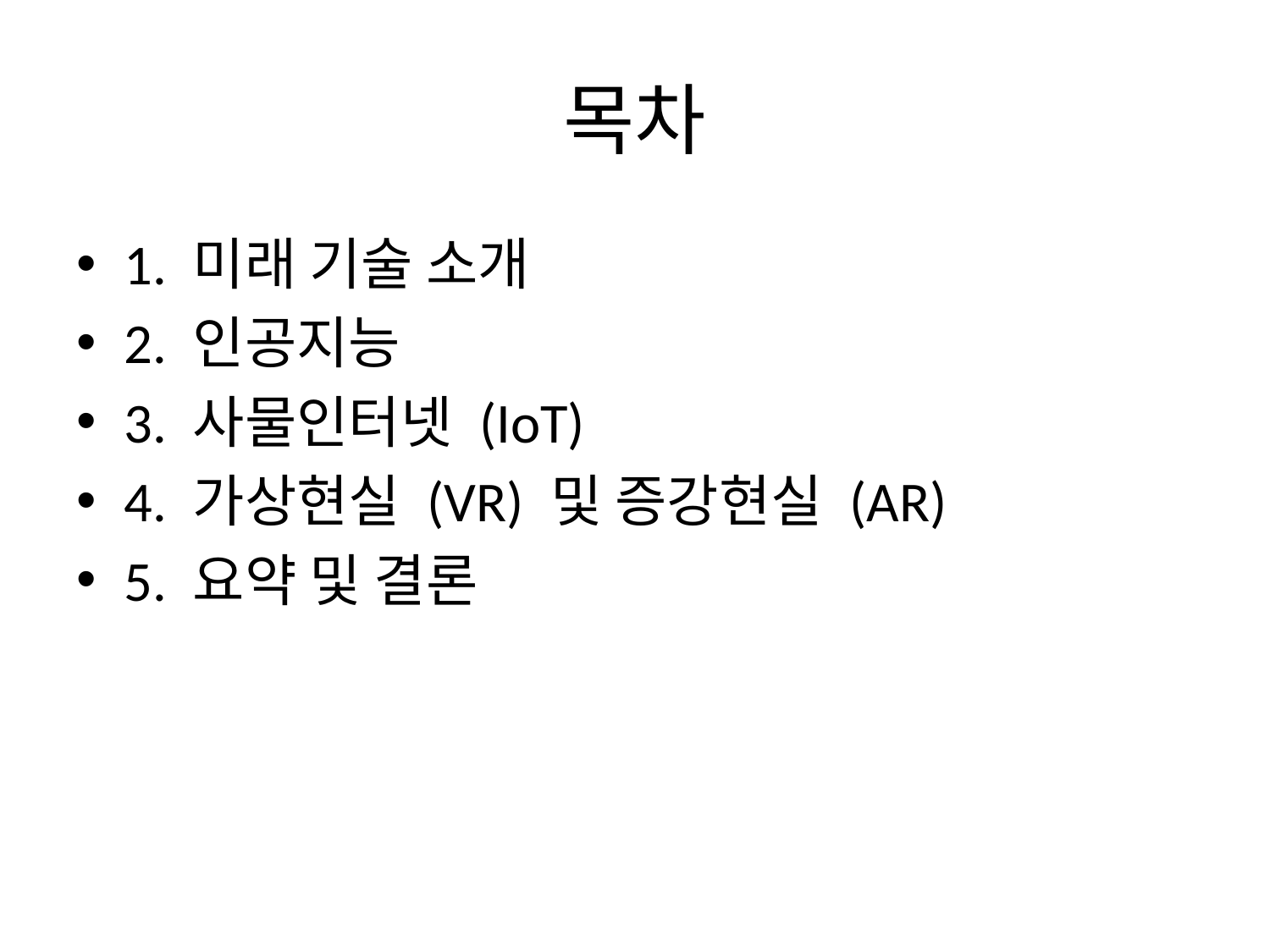

# 목차
1. 미래 기술 소개
2. 인공지능
3. 사물인터넷 (IoT)
4. 가상현실 (VR) 및 증강현실 (AR)
5. 요약 및 결론